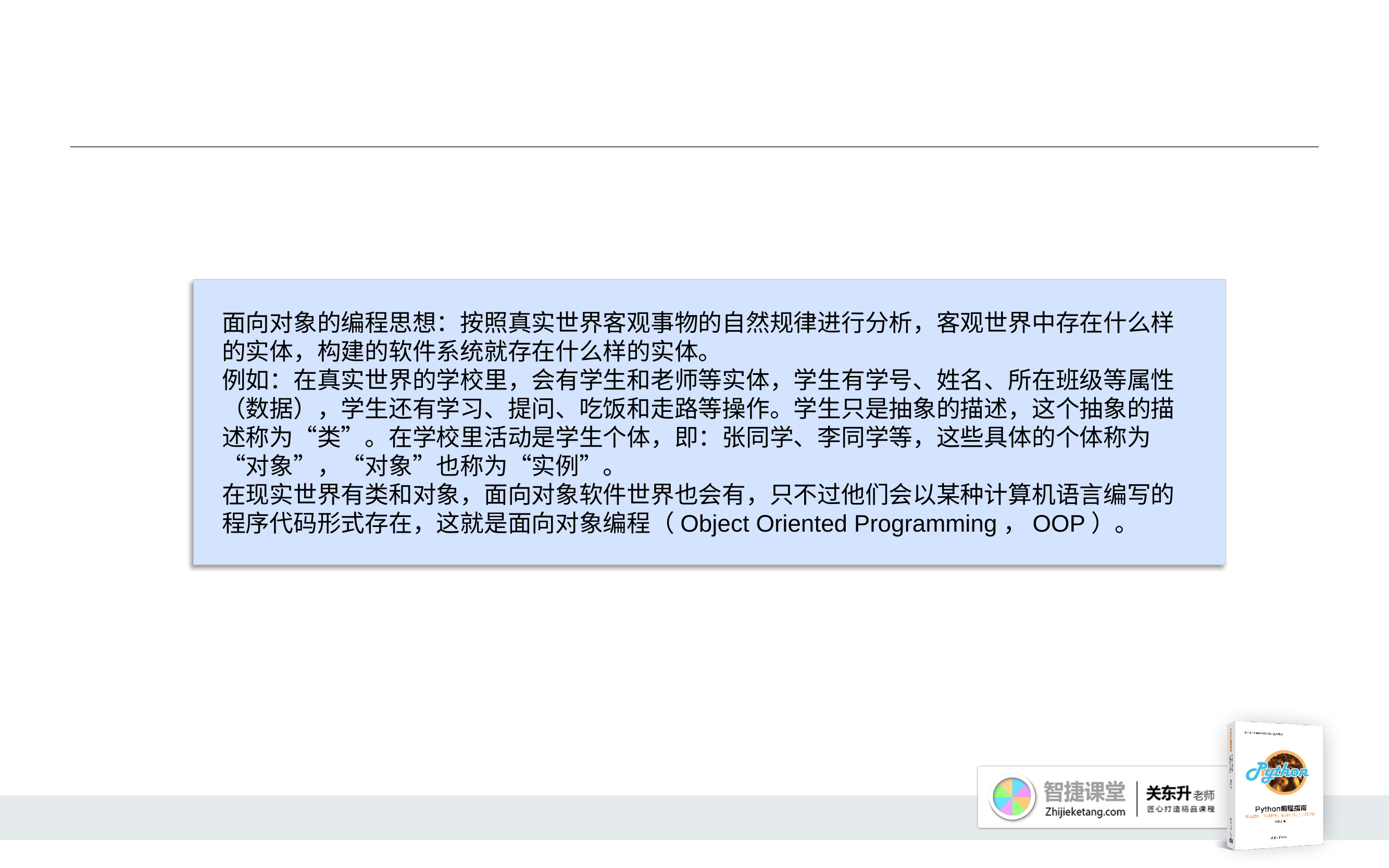

#
面向对象的编程思想：按照真实世界客观事物的自然规律进行分析，客观世界中存在什么样的实体，构建的软件系统就存在什么样的实体。
例如：在真实世界的学校里，会有学生和老师等实体，学生有学号、姓名、所在班级等属性（数据），学生还有学习、提问、吃饭和走路等操作。学生只是抽象的描述，这个抽象的描述称为“类”。在学校里活动是学生个体，即：张同学、李同学等，这些具体的个体称为“对象”，“对象”也称为“实例”。
在现实世界有类和对象，面向对象软件世界也会有，只不过他们会以某种计算机语言编写的程序代码形式存在，这就是面向对象编程（Object Oriented Programming，OOP）。